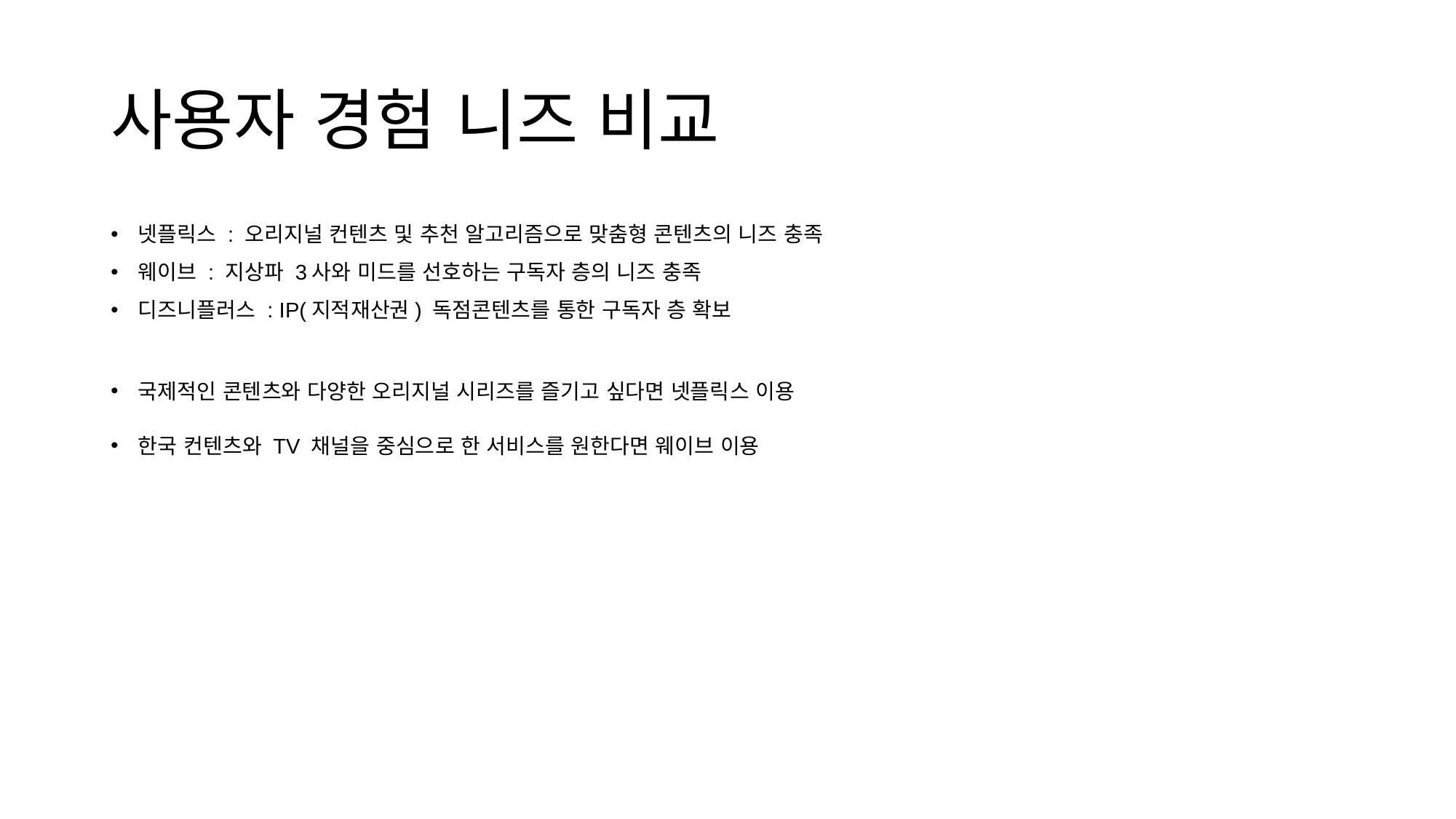

# 사용자 경험 니즈 비교
넷플릭스 : 오리지널 컨텐츠 및 추천 알고리즘으로 맞춤형 콘텐츠의 니즈 충족
웨이브 : 지상파 3사와 미드를 선호하는 구독자 층의 니즈 충족
디즈니플러스 : IP(지적재산권) 독점콘텐츠를 통한 구독자 층 확보

국제적인 콘텐츠와 다양한 오리지널 시리즈를 즐기고 싶다면 넷플릭스 이용
한국 컨텐츠와 TV 채널을 중심으로 한 서비스를 원한다면 웨이브 이용